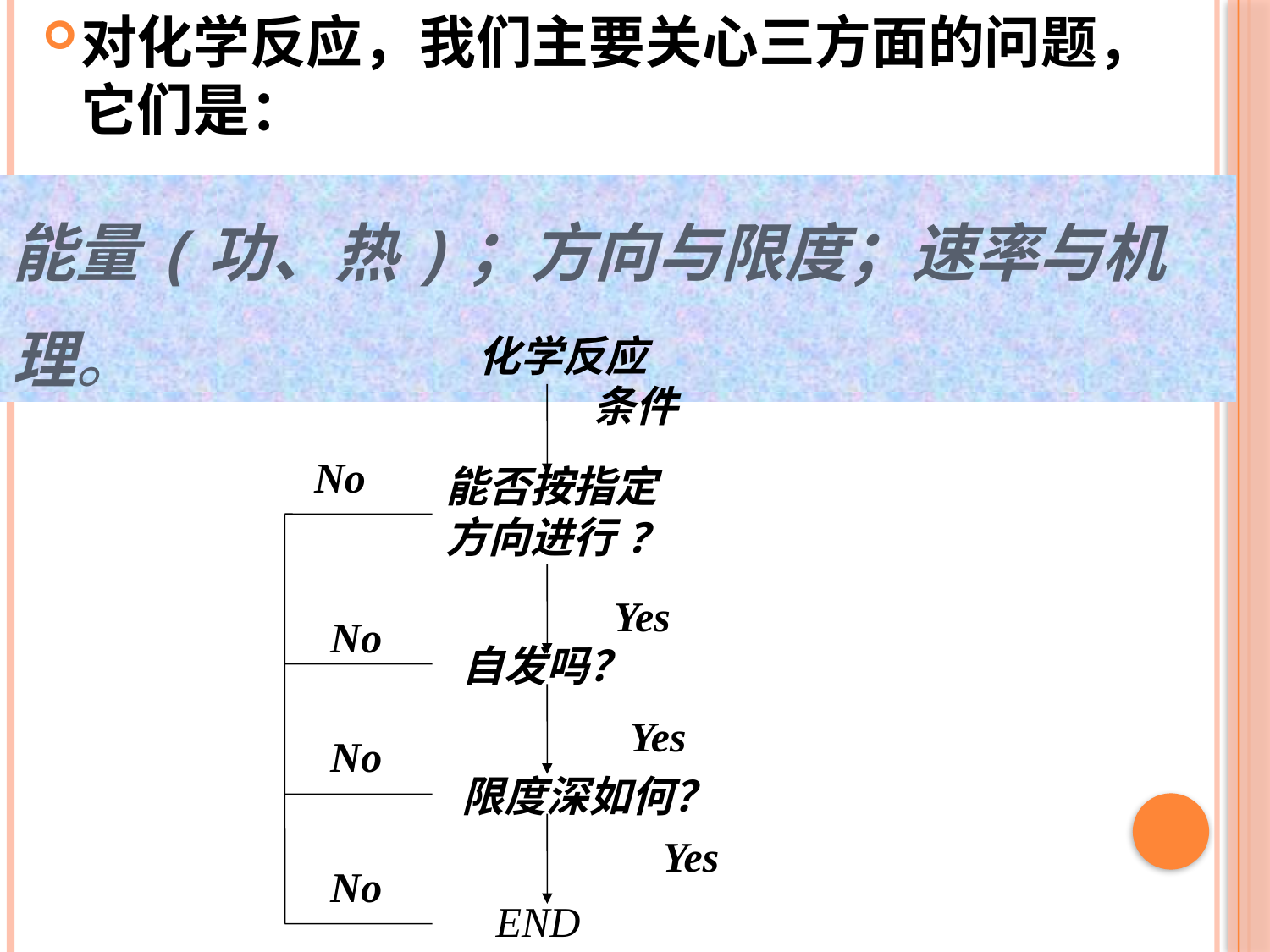

对化学反应，我们主要关心三方面的问题，它们是：
#
能量(功、热)；方向与限度；速率与机理。
化学反应
条件

No
能否按指定
方向进行?

Yes
No
自发吗？

Yes
No
限度深如何？

Yes
No
END